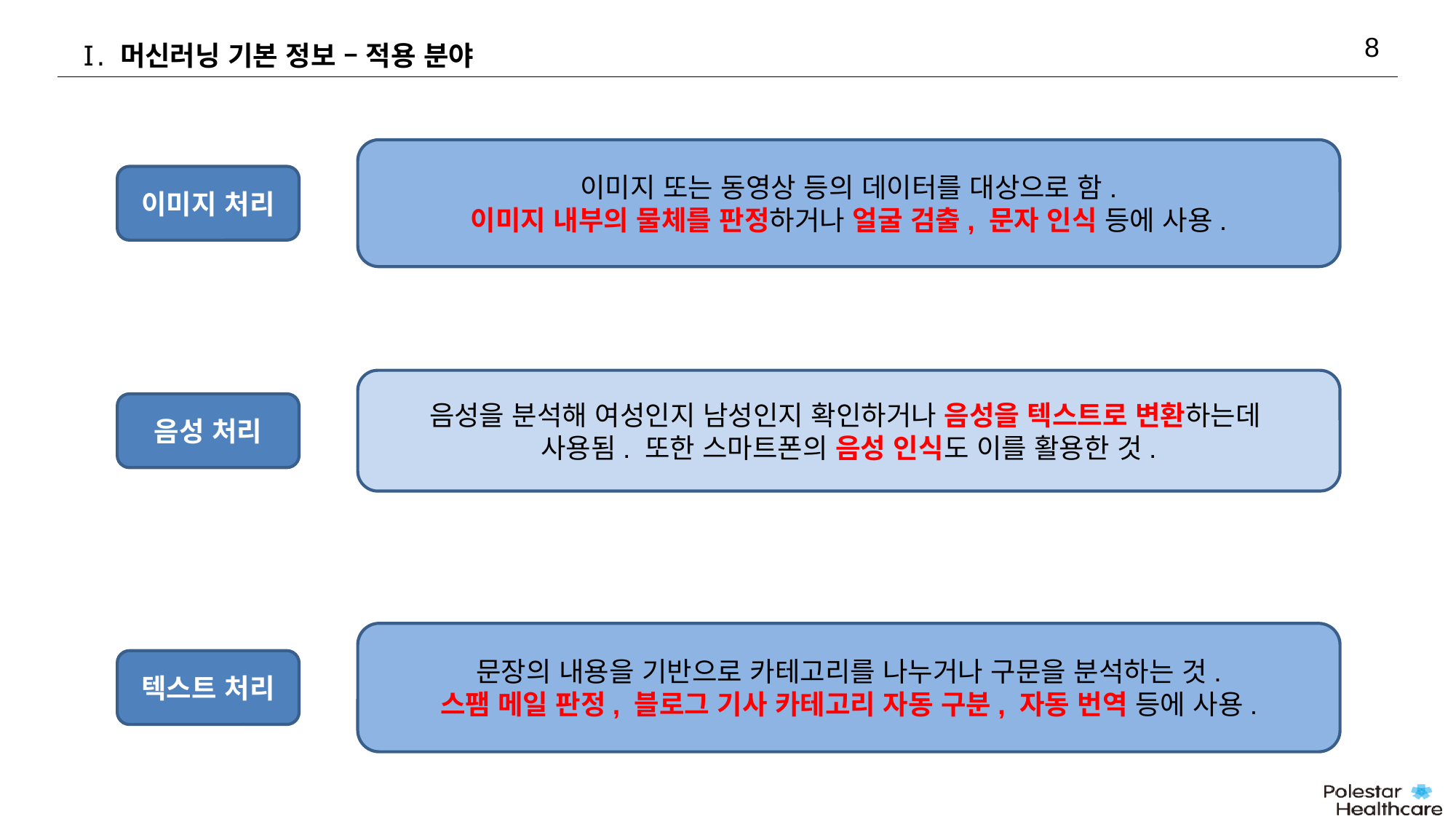

8
# I. 머신러닝 기본 정보 – 적용 분야
이미지 또는 동영상 등의 데이터를 대상으로 함.
이미지 내부의 물체를 판정하거나 얼굴 검출, 문자 인식 등에 사용.
이미지 처리
음성을 분석해 여성인지 남성인지 확인하거나 음성을 텍스트로 변환하는데
사용됨. 또한 스마트폰의 음성 인식도 이를 활용한 것.
음성 처리
문장의 내용을 기반으로 카테고리를 나누거나 구문을 분석하는 것.
스팸 메일 판정, 블로그 기사 카테고리 자동 구분, 자동 번역 등에 사용.
텍스트 처리